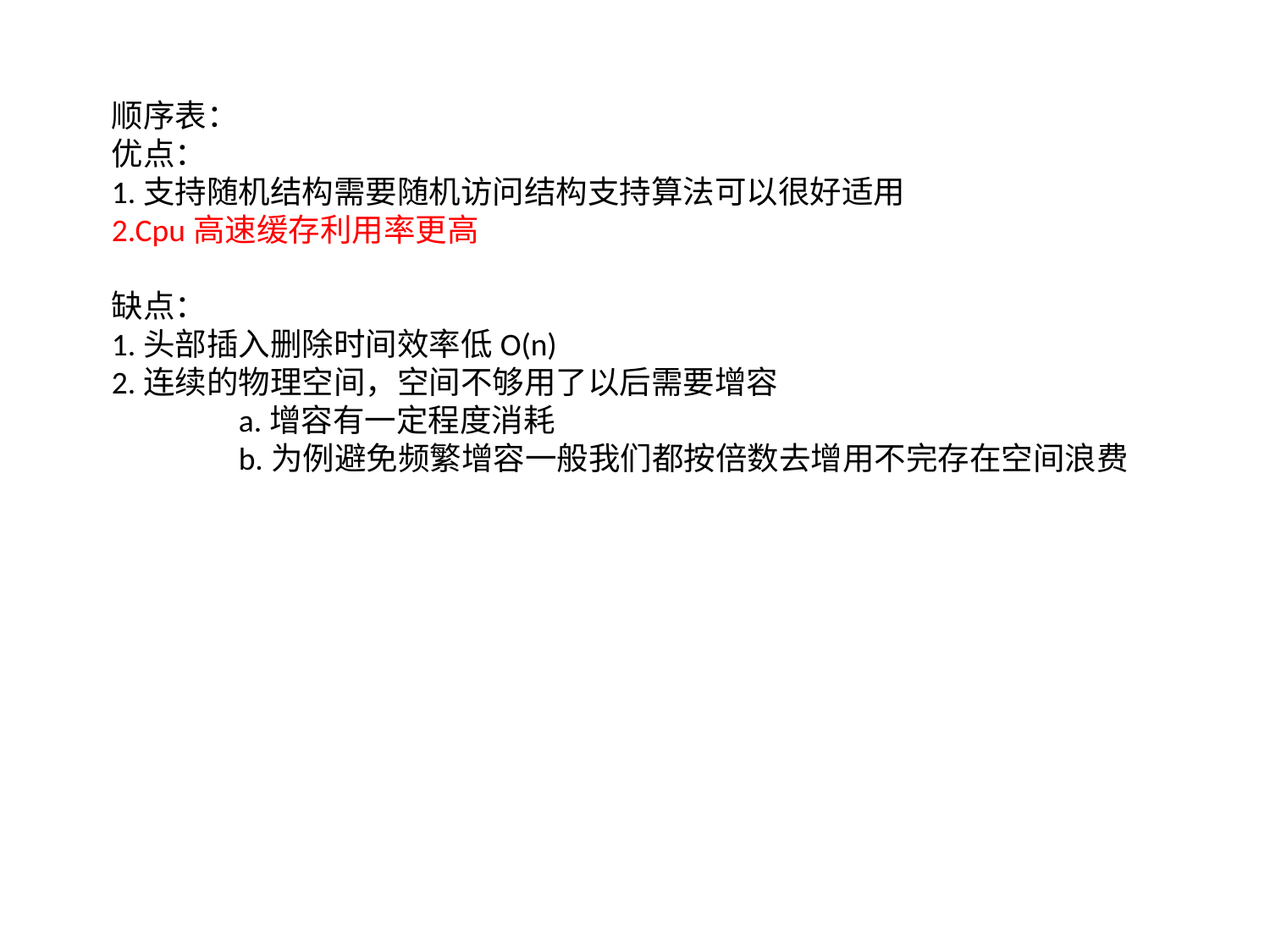

顺序表：
优点：
1.支持随机结构需要随机访问结构支持算法可以很好适用
2.Cpu高速缓存利用率更高

缺点：
1.头部插入删除时间效率低O(n)
2.连续的物理空间，空间不够用了以后需要增容
    	a.增容有一定程度消耗
	b.为例避免频繁增容一般我们都按倍数去增用不完存在空间浪费